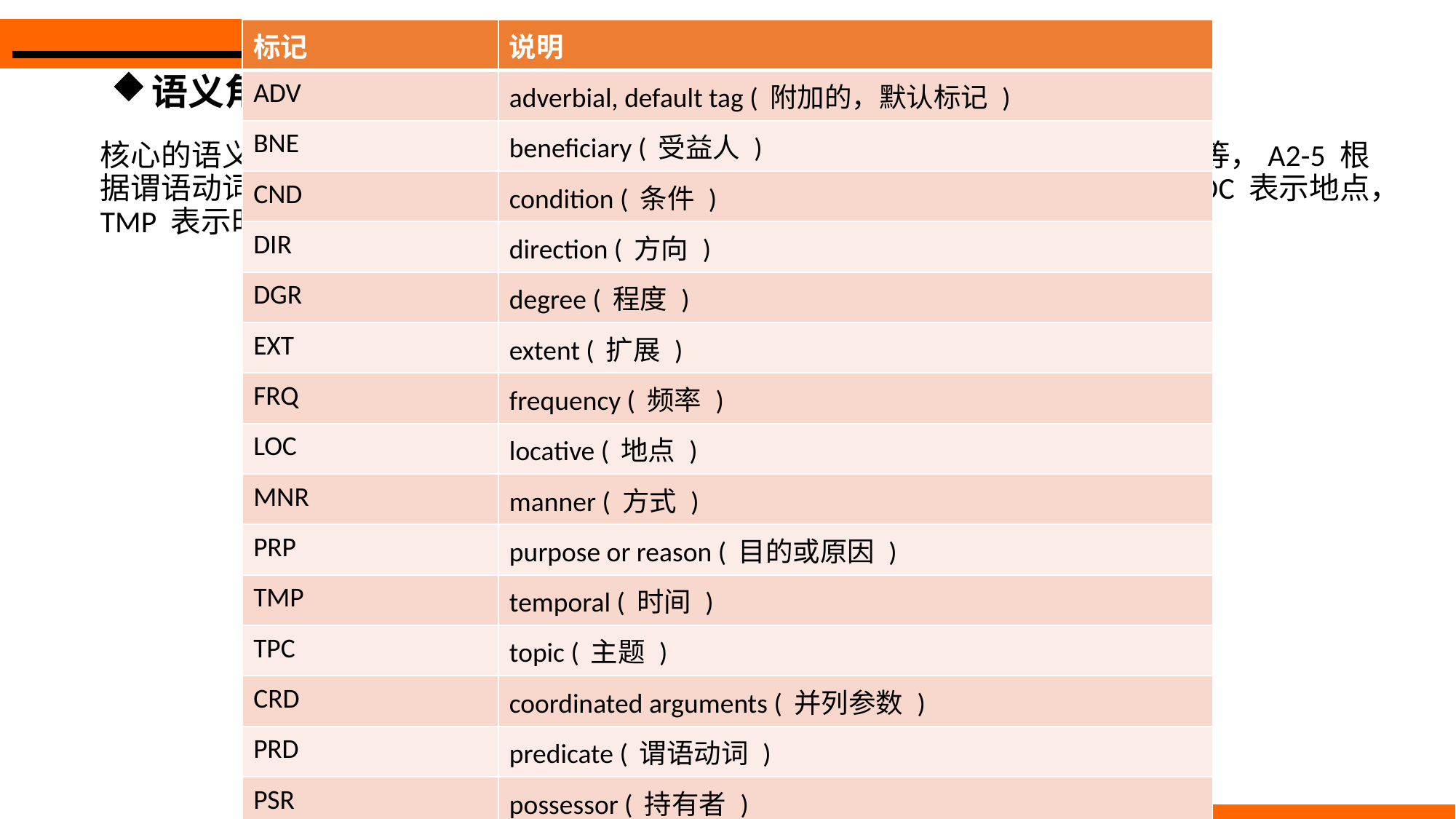

| 标记 | 说明 |
| --- | --- |
| ADV | adverbial, default tag ( 附加的，默认标记 ) |
| BNE | beneﬁciary ( 受益人 ) |
| CND | condition ( 条件 ) |
| DIR | direction ( 方向 ) |
| DGR | degree ( 程度 ) |
| EXT | extent ( 扩展 ) |
| FRQ | frequency ( 频率 ) |
| LOC | locative ( 地点 ) |
| MNR | manner ( 方式 ) |
| PRP | purpose or reason ( 目的或原因 ) |
| TMP | temporal ( 时间 ) |
| TPC | topic ( 主题 ) |
| CRD | coordinated arguments ( 并列参数 ) |
| PRD | predicate ( 谓语动词 ) |
| PSR | possessor ( 持有者 ) |
| PSE | possessee ( 被持有 ) |

# 语义角色标注
核心的语义角色为 A0-5 六种，A0 通常表示动作的施事，A1通常表示动作的影响等，A2-5 根据谓语动词不同会有不同的语义含义。其余的15个语义角色为附加语义角色，如LOC 表示地点，TMP 表示时间等。附加语义角色列表如下：